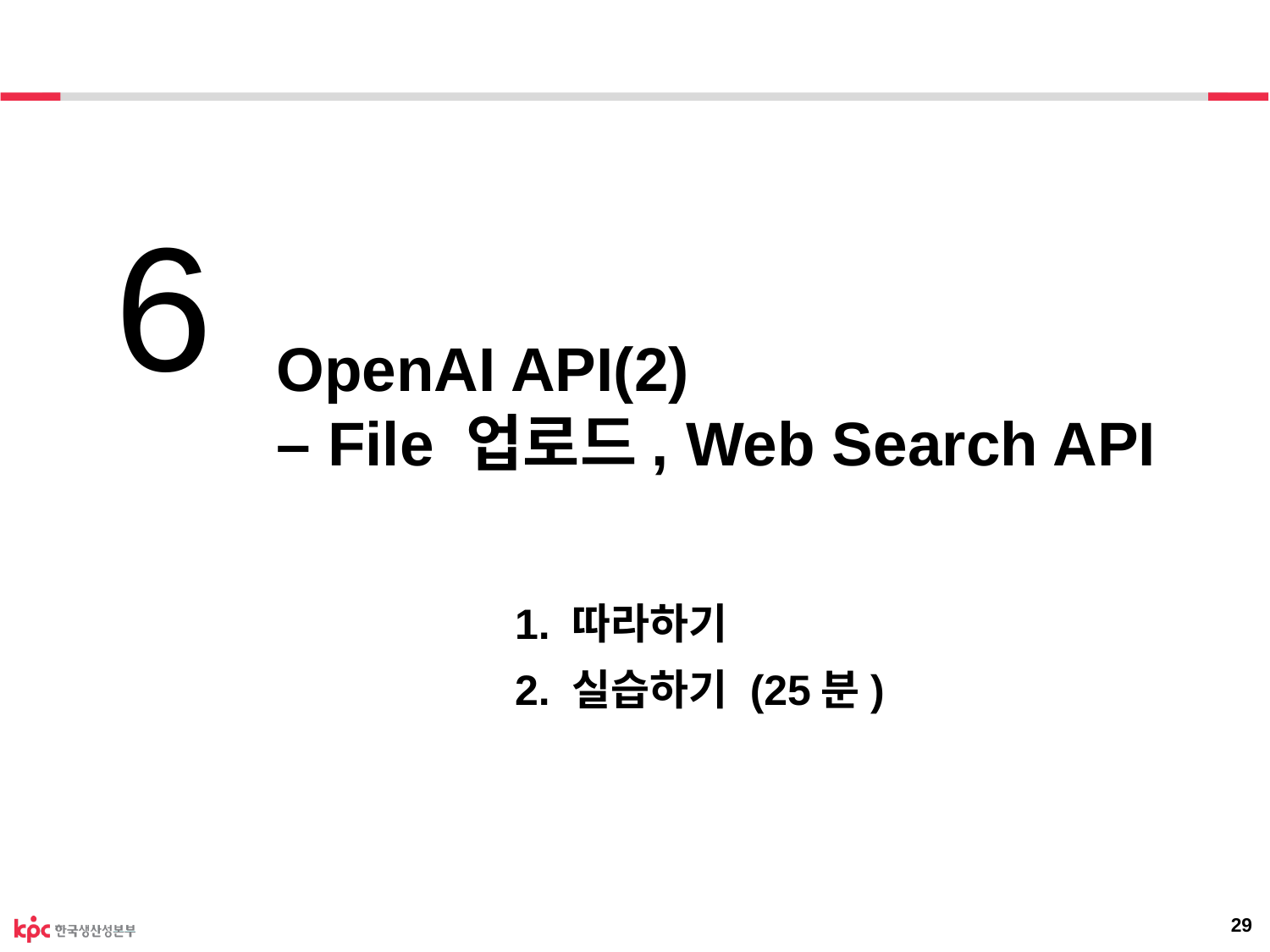

6
OpenAI API(2)
– File 업로드, Web Search API
    1. 따라하기
    2. 실습하기 (25분)